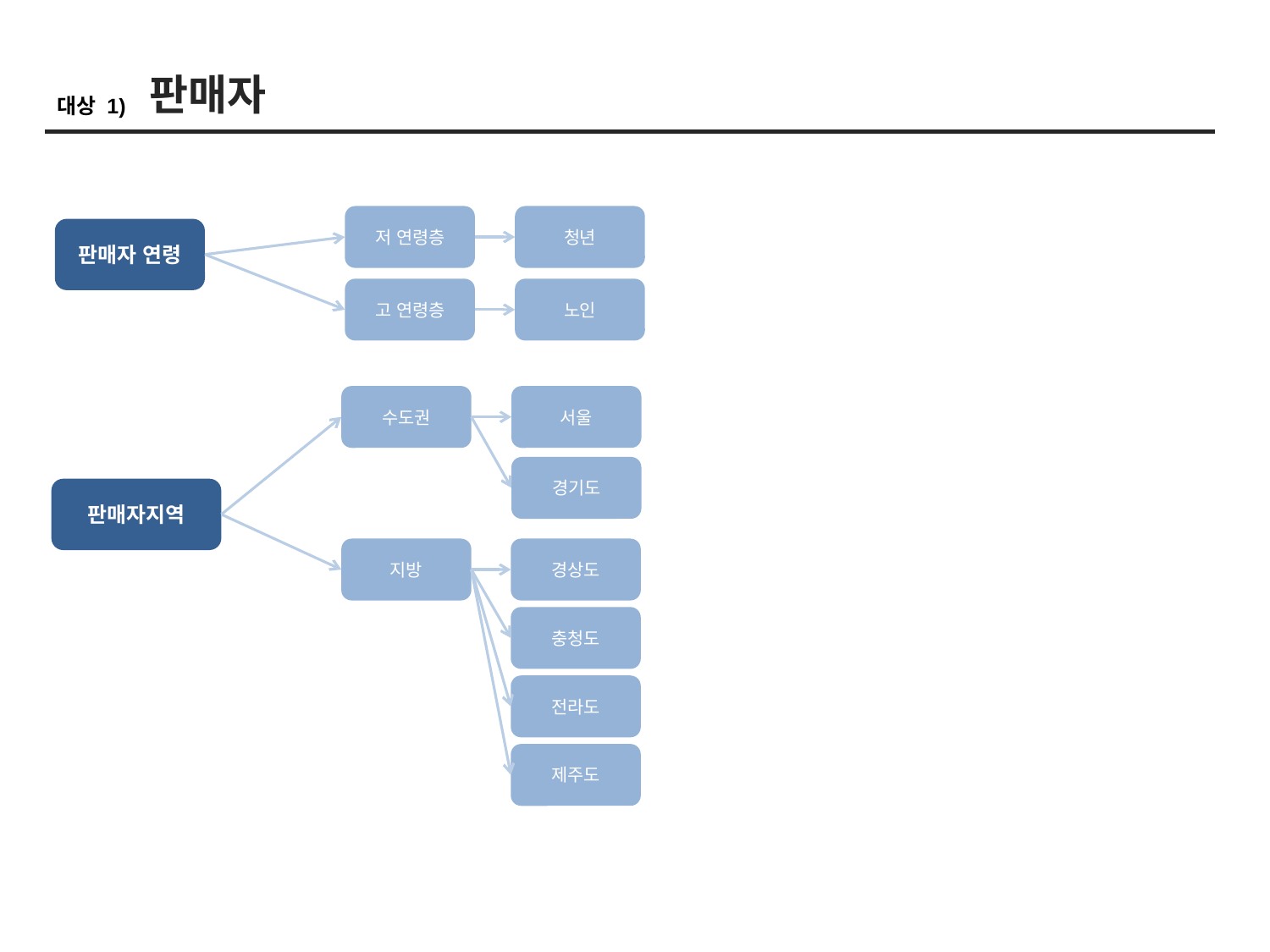

판매자
대상 1)
저 연령층
청년
판매자 연령
고 연령층
노인
수도권
서울
경기도
판매자지역
지방
경상도
충청도
전라도
제주도